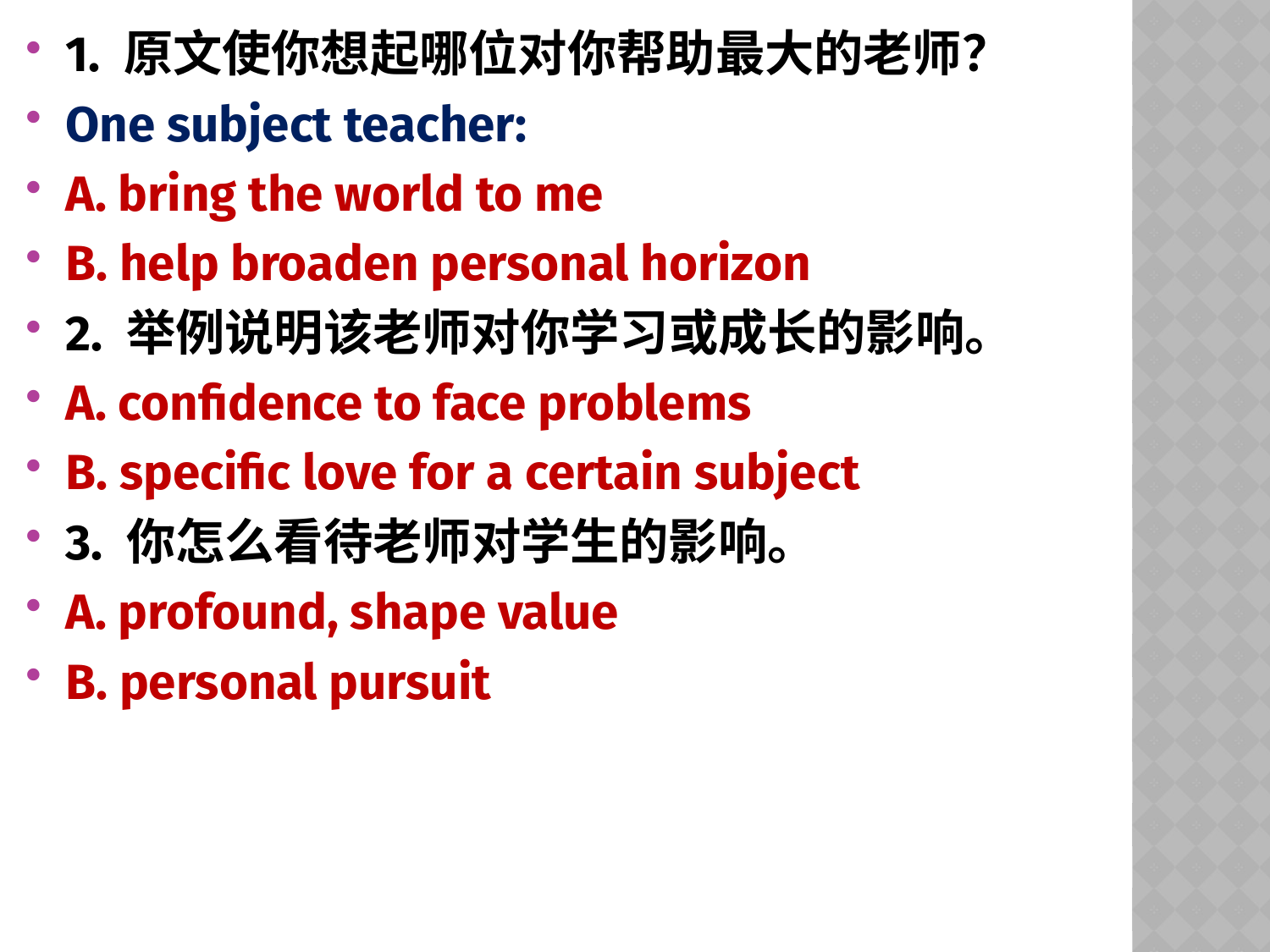

1. 原文使你想起哪位对你帮助最大的老师？
One subject teacher:
A. bring the world to me
B. help broaden personal horizon
2. 举例说明该老师对你学习或成长的影响。
A. confidence to face problems
B. specific love for a certain subject
3. 你怎么看待老师对学生的影响。
A. profound, shape value
B. personal pursuit